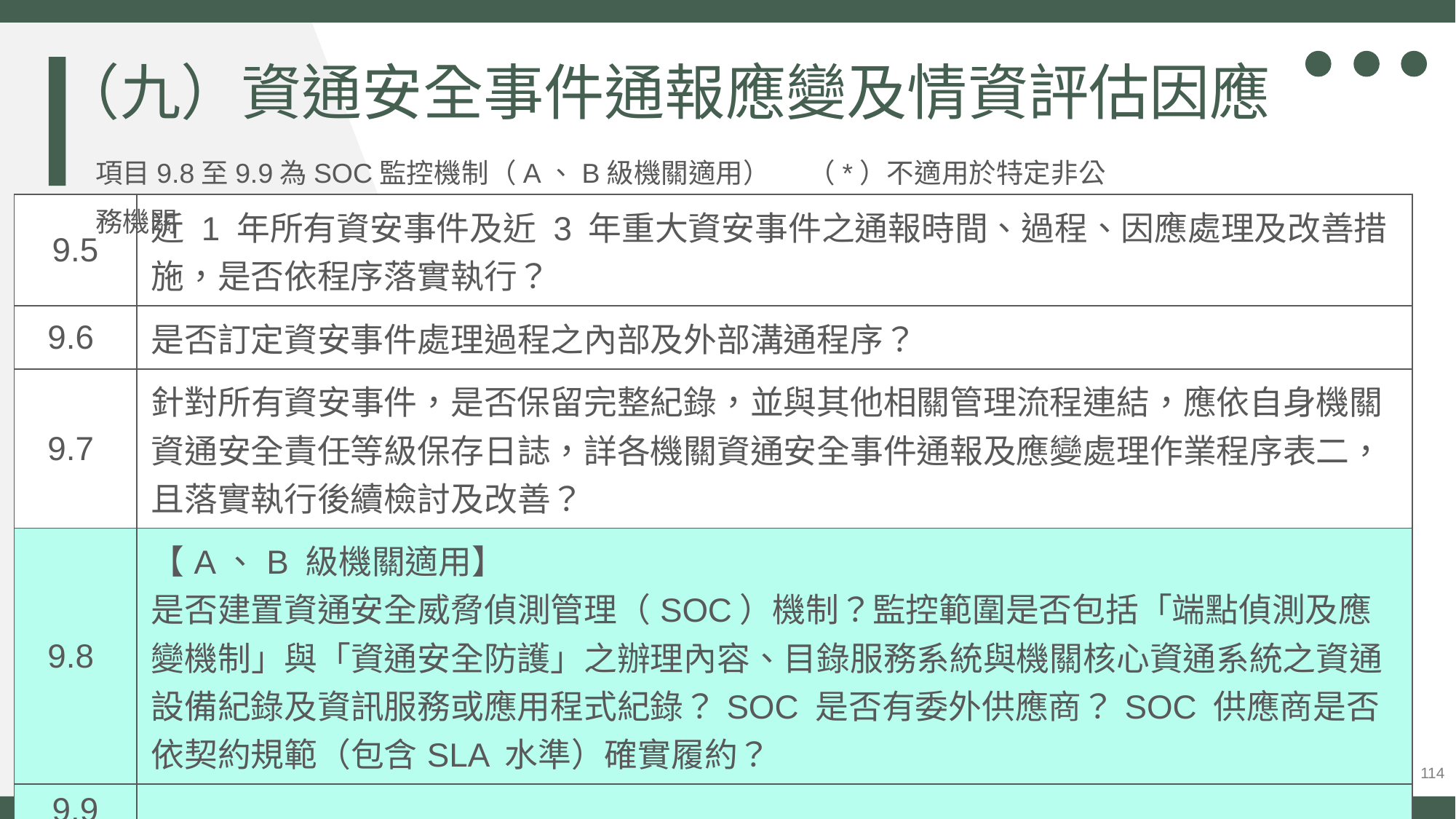

（九）資通安全事件通報應變及情資評估因應
項目9.8至9.9為SOC監控機制（A、B級機關適用）      （*）不適用於特定非公務機關
| 9.5 | 近 1 年所有資安事件及近 3 年重大資安事件之通報時間、過程、因應處理及改善措施，是否依程序落實執行？ |
| --- | --- |
| 9.6 | 是否訂定資安事件處理過程之內部及外部溝通程序？ |
| 9.7 | 針對所有資安事件，是否保留完整紀錄，並與其他相關管理流程連結，應依自身機關資通安全責任等級保存日誌，詳各機關資通安全事件通報及應變處理作業程序表二，且落實執行後續檢討及改善？ |
| 9.8 | 【A、B 級機關適用】 是否建置資通安全威脅偵測管理（SOC）機制？監控範圍是否包括「端點偵測及應變機制」與「資通安全防護」之辦理內容、目錄服務系統與機關核心資通系統之資通設備紀錄及資訊服務或應用程式紀錄？SOC 是否有委外供應商？SOC 供應商是否依契約規範（包含SLA 水準）確實履約？ |
| 9.9 （\*） | 【A、B 級機關適用】 是否依指定方式提交 SOC 監控管理資料？ |
114